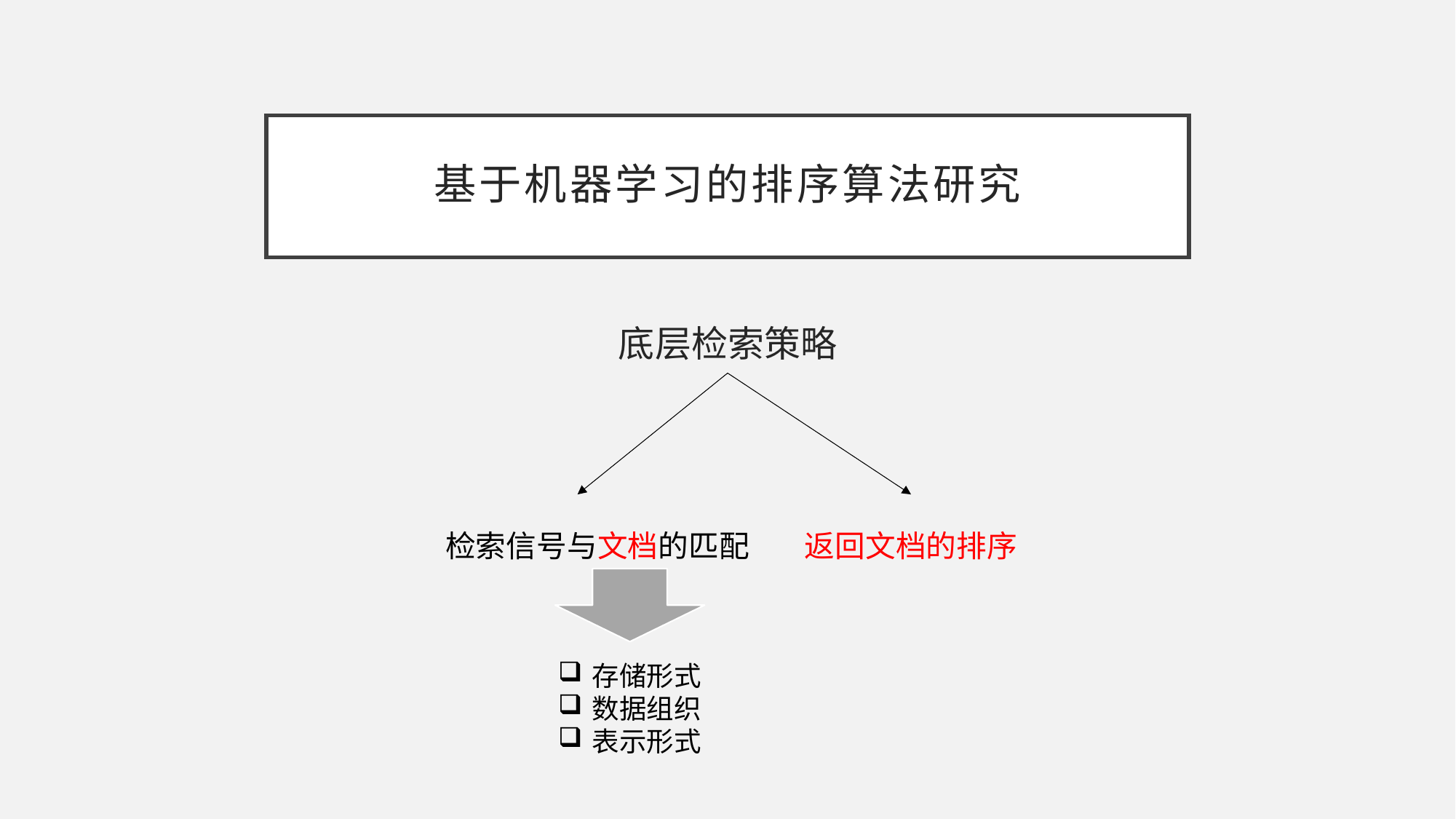

# 基于机器学习的排序算法研究
底层检索策略
检索信号与文档的匹配
返回文档的排序

存储形式
数据组织
表示形式